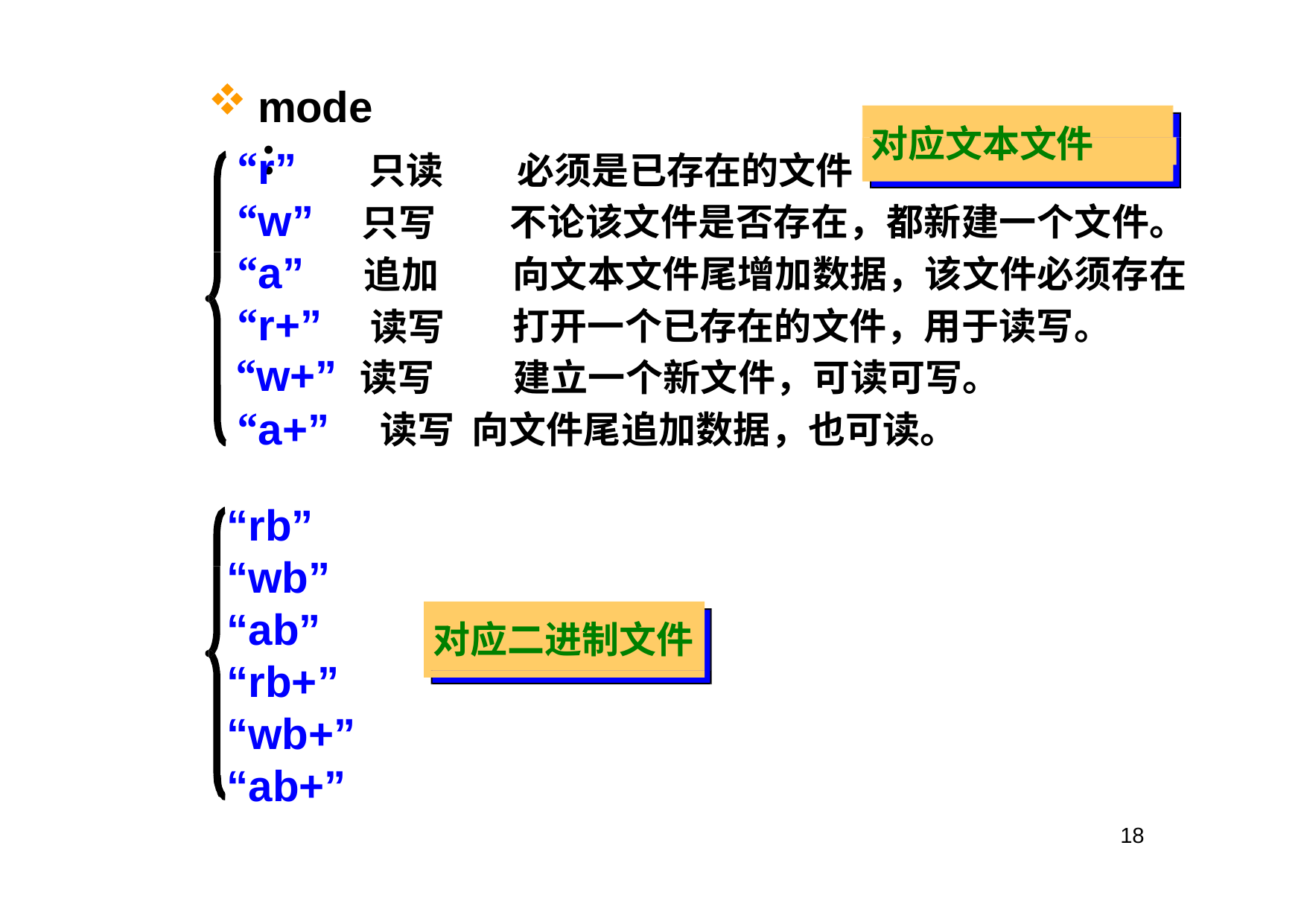

mode：

对应文本文件
“r”	只读
“w”	只写
“a”	追加
“r+”	读写
必须是已存在的文件

不论该文件是否存在，都新建一个文件。 向文本文件尾增加数据，该文件必须存在 打开一个已存在的文件，用于读写。
建立一个新文件，可读可写。 读写 向文件尾追加数据，也可读。

“w+” 读写

“a+”
“rb”
“wb”
“ab”
“rb+”
“wb+”
“ab+”

对应二进制文件

18